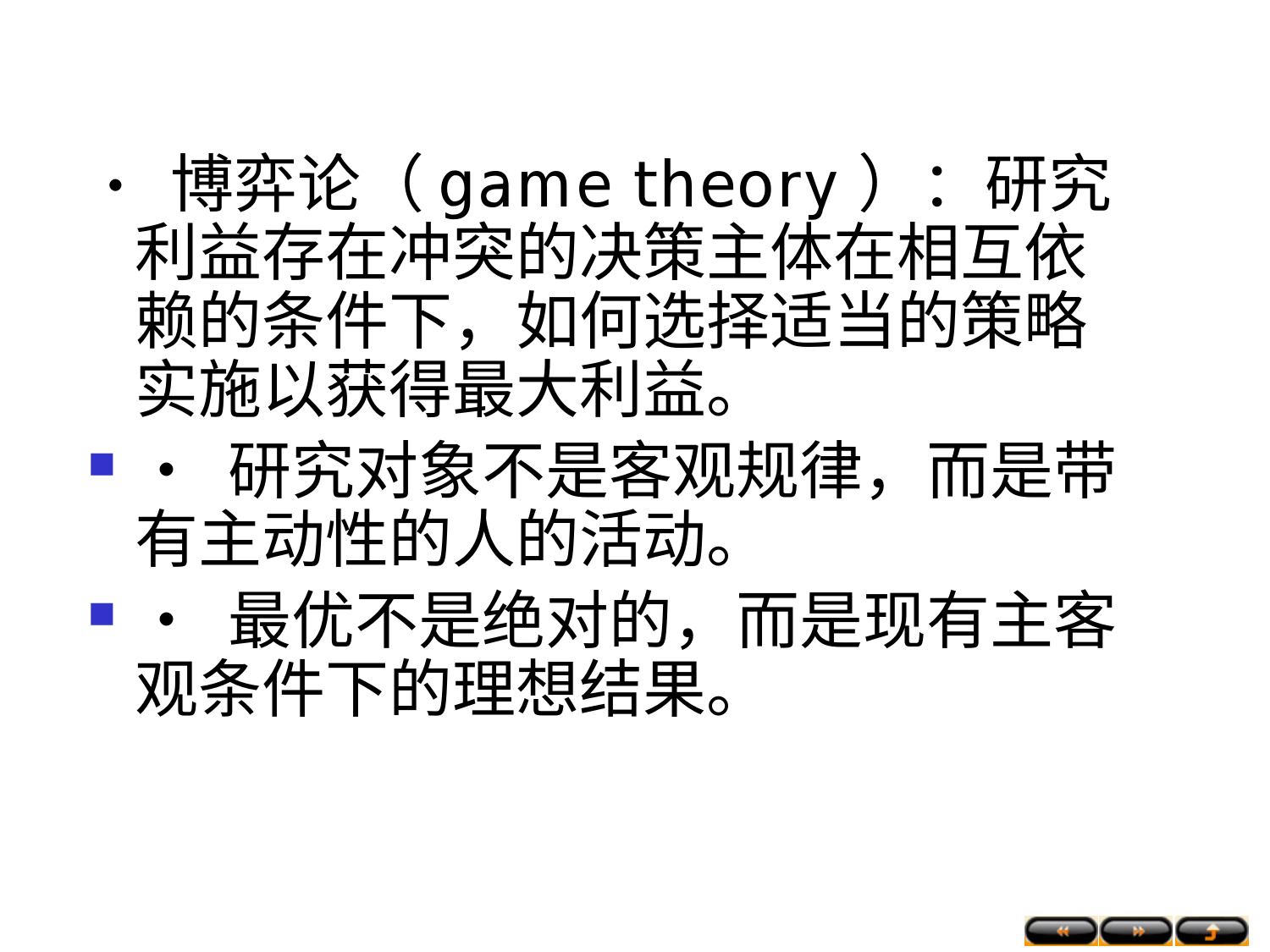

• 博弈论（game theory）：研究利益存在冲突的决策主体在相互依赖的条件下，如何选择适当的策略实施以获得最大利益。
• 研究对象不是客观规律，而是带有主动性的人的活动。
• 最优不是绝对的，而是现有主客观条件下的理想结果。